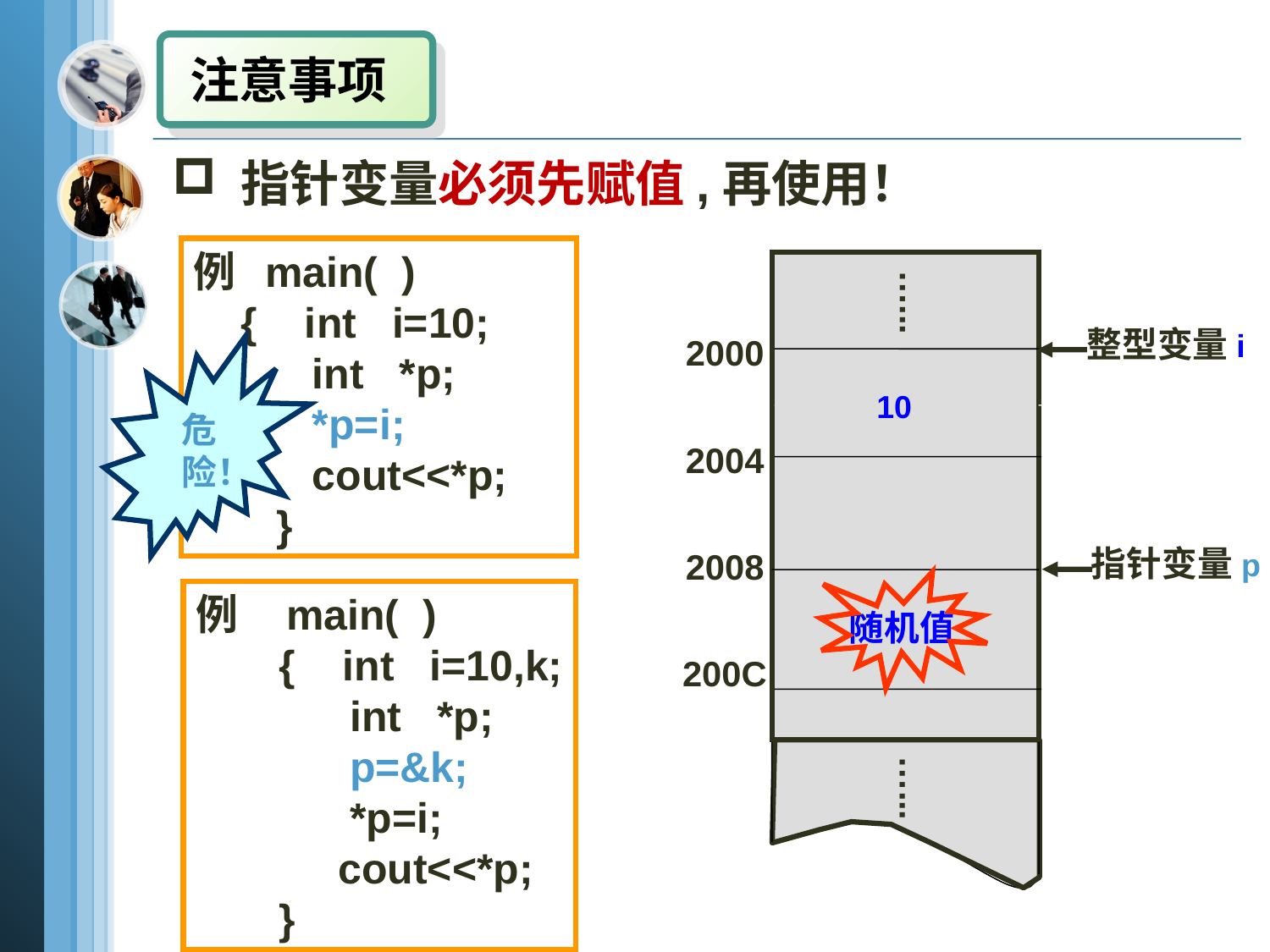

注意事项
# 指针变量必须先赋值,再使用！
例  main(  )
    {    int   i=10;
          int   *p;
          *p=i;
          cout<<*p;
       }

…...
整型变量i
2000

10

2004

指针变量p
2008

随机值
200C

…...

危险！
例    main(  )
       {    int   i=10,k;
             int   *p;
             p=&k;
             *p=i;
            cout<<*p;
       }